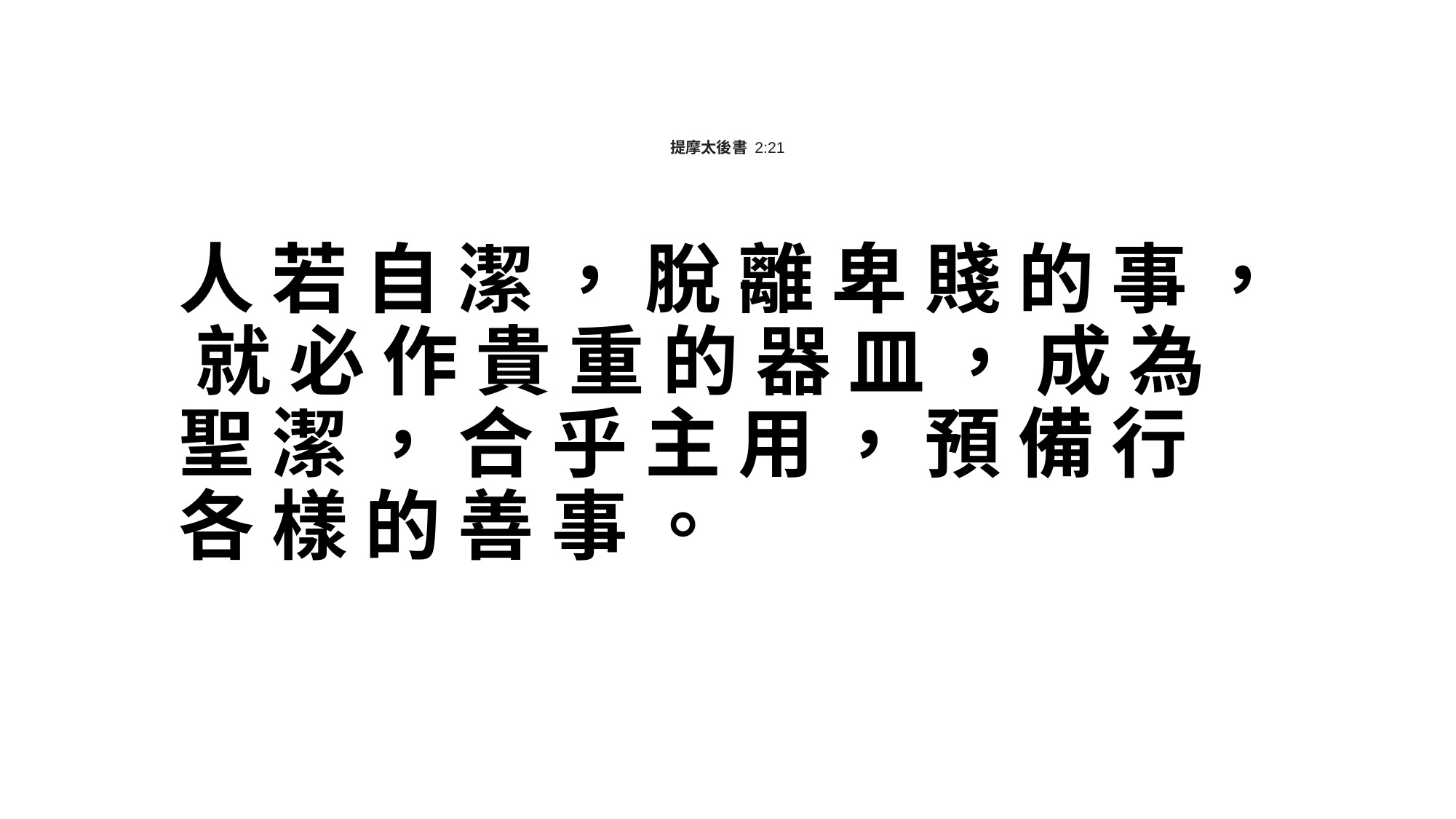

# 提摩太後書  2:21
人 若 自 潔 ， 脫 離 卑 賤 的 事 ， 就 必 作 貴 重 的 器 皿 ， 成 為 聖 潔 ， 合 乎 主 用 ， 預 備 行 各 樣 的 善 事 。